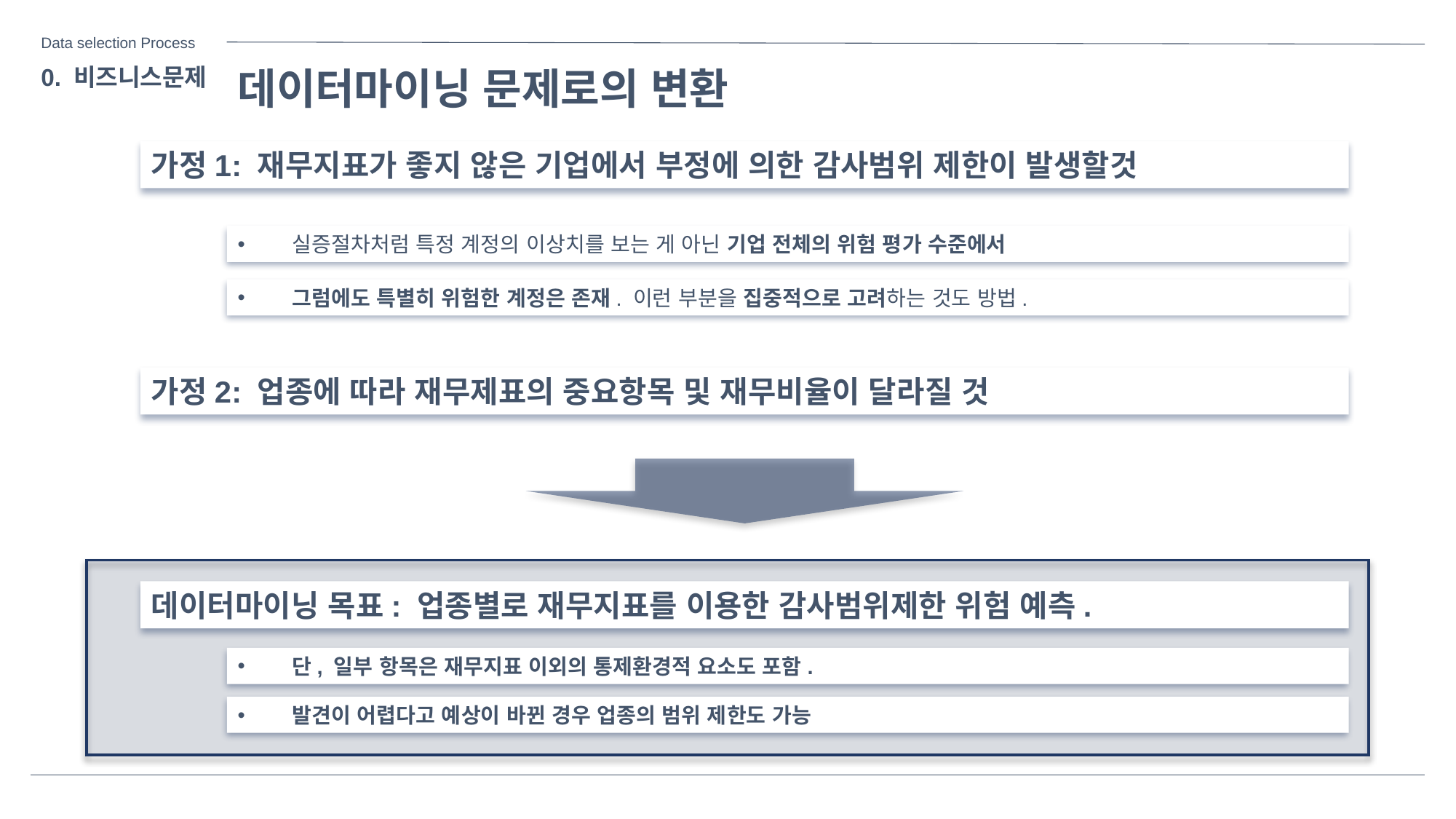

Data selection Process
0. 비즈니스문제
데이터마이닝 문제로의 변환
가정1: 재무지표가 좋지 않은 기업에서 부정에 의한 감사범위 제한이 발생할것
실증절차처럼 특정 계정의 이상치를 보는 게 아닌 기업 전체의 위험 평가 수준에서
그럼에도 특별히 위험한 계정은 존재. 이런 부분을 집중적으로 고려하는 것도 방법.
가정2: 업종에 따라 재무제표의 중요항목 및 재무비율이 달라질 것

데이터마이닝 목표: 업종별로 재무지표를 이용한 감사범위제한 위험 예측.
단, 일부 항목은 재무지표 이외의 통제환경적 요소도 포함.
발견이 어렵다고 예상이 바뀐 경우 업종의 범위 제한도 가능